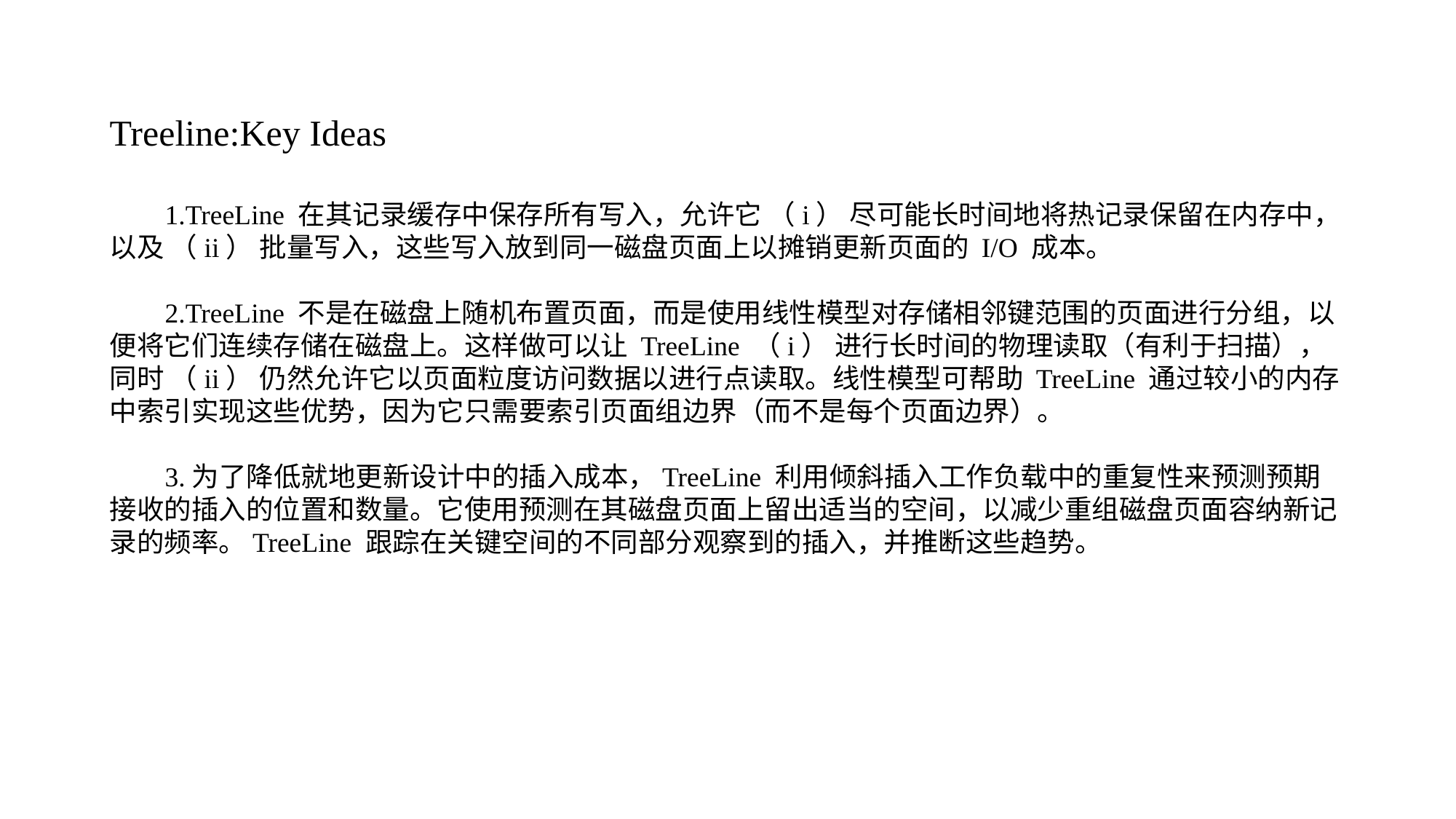

Treeline:Key Ideas

        1.TreeLine 在其记录缓存中保存所有写入，允许它 （i） 尽可能长时间地将热记录保留在内存中，以及 （ii） 批量写入，这些写入放到同一磁盘页面上以摊销更新页面的 I/O 成本。

        2.TreeLine 不是在磁盘上随机布置页面，而是使用线性模型对存储相邻键范围的页面进行分组，以便将它们连续存储在磁盘上。这样做可以让 TreeLine （i） 进行长时间的物理读取（有利于扫描），同时 （ii） 仍然允许它以页面粒度访问数据以进行点读取。线性模型可帮助 TreeLine 通过较小的内存中索引实现这些优势，因为它只需要索引页面组边界（而不是每个页面边界）。

        3.为了降低就地更新设计中的插入成本，TreeLine 利用倾斜插入工作负载中的重复性来预测预期接收的插入的位置和数量。它使用预测在其磁盘页面上留出适当的空间，以减少重组磁盘页面容纳新记录的频率。TreeLine 跟踪在关键空间的不同部分观察到的插入，并推断这些趋势。